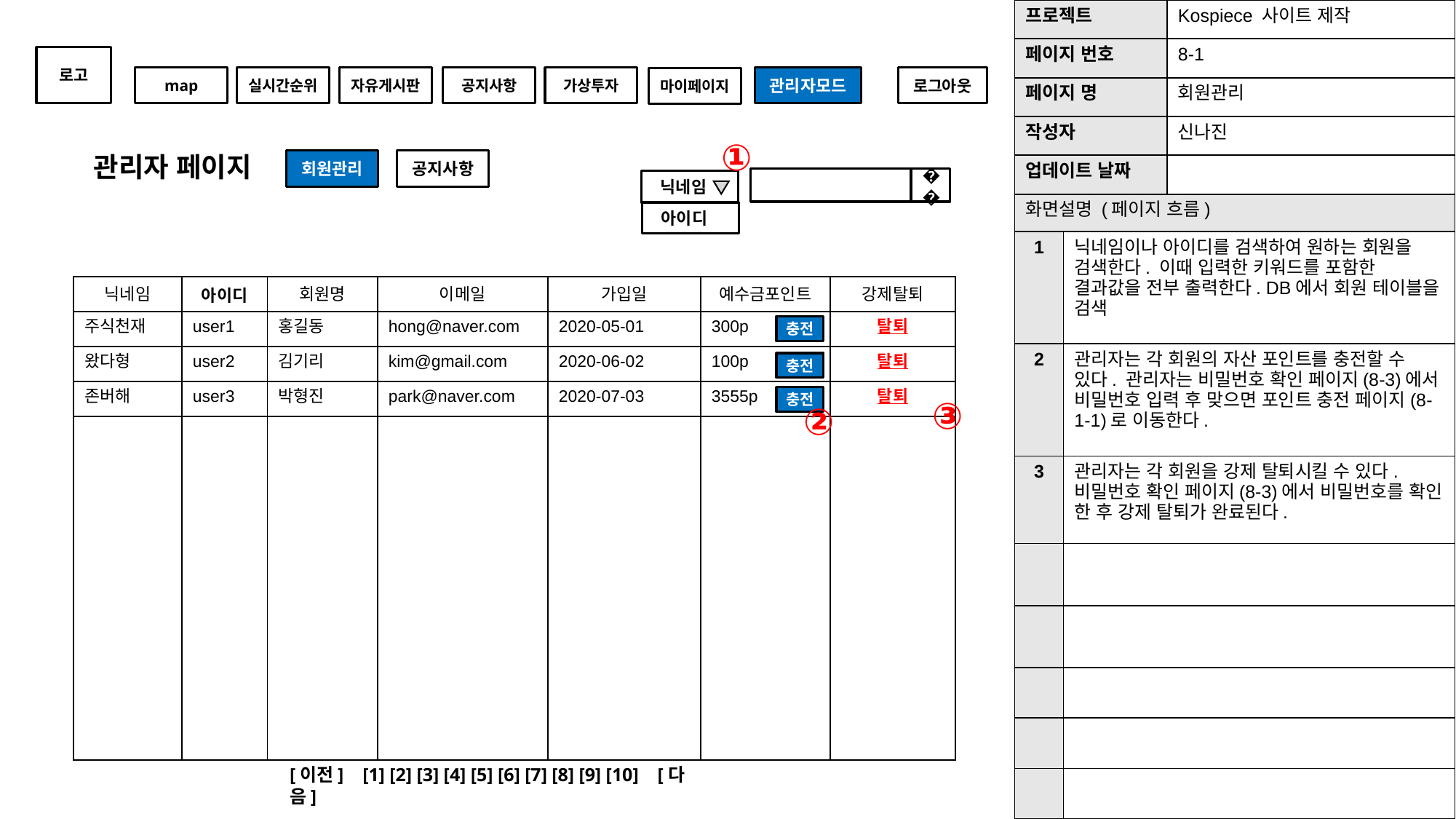

| 프로젝트 | Kospiece 사이트 제작 |
| --- | --- |
| 페이지 번호 | 8-1 |
| 페이지 명 | 회원관리 |
| 작성자 | 신나진 |
| 업데이트 날짜 |  |
로고
관리자모드
로그아웃
map
실시간순위
자유게시판
공지사항
가상투자
마이페이지
①
관리자 페이지
회원관리
공지사항

🔍
 닉네임

| 화면설명 (페이지 흐름) |  |
| --- | --- |
| 1 | 닉네임이나 아이디를 검색하여 원하는 회원을 검색한다. 이때 입력한 키워드를 포함한 결과값을 전부 출력한다. DB에서 회원 테이블을 검색 |
| 2 | 관리자는 각 회원의 자산 포인트를 충전할 수 있다. 관리자는 비밀번호 확인 페이지(8-3)에서 비밀번호 입력 후 맞으면 포인트 충전 페이지(8-1-1)로 이동한다. |
| 3 | 관리자는 각 회원을 강제 탈퇴시킬 수 있다. 비밀번호 확인 페이지(8-3)에서 비밀번호를 확인 한 후 강제 탈퇴가 완료된다. |
|  |  |
|  |  |
|  |  |
|  |  |
|  |  |
 아이디
| 닉네임 | 아이디 | 회원명 | 이메일 | 가입일 | 예수금포인트 | 강제탈퇴 |
| --- | --- | --- | --- | --- | --- | --- |
| 주식천재 | user1 | 홍길동 | hong@naver.com | 2020-05-01 | 300p | 탈퇴 |
| 왔다형 | user2 | 김기리 | kim@gmail.com | 2020-06-02 | 100p | 탈퇴 |
| 존버해 | user3 | 박형진 | park@naver.com | 2020-07-03 | 3555p | 탈퇴 |
|  |  |  |  |  |  |  |
충전
충전
충전
③
②
[이전]    [1] [2] [3] [4] [5] [6] [7] [8] [9] [10]    [다음]